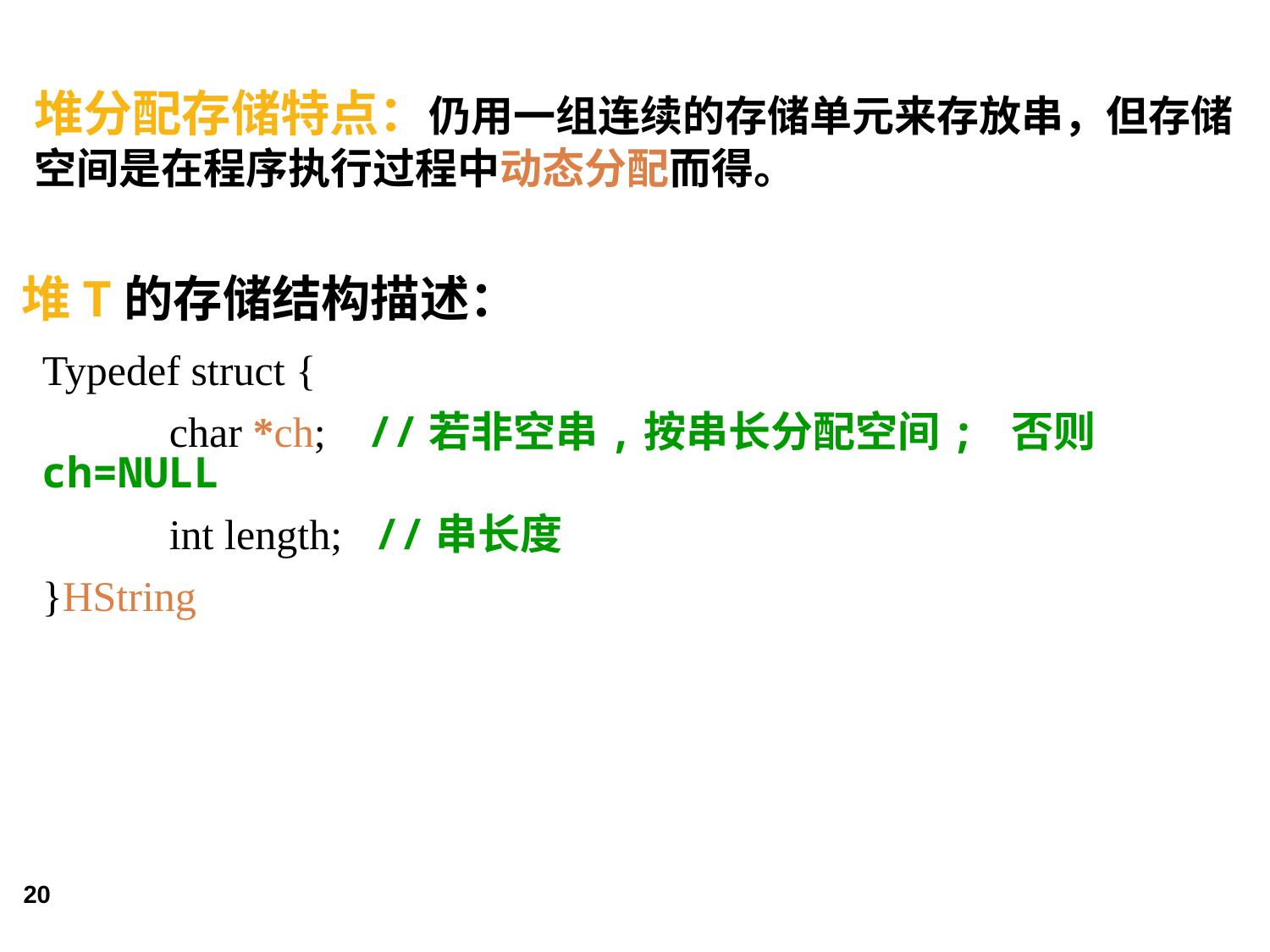

堆分配存储特点：仍用一组连续的存储单元来存放串，但存储空间是在程序执行过程中动态分配而得。
堆T的存储结构描述：
Typedef struct {
            char *ch;    //若非空串,按串长分配空间; 否则ch=NULL
            int length;   //串长度
}HString
20